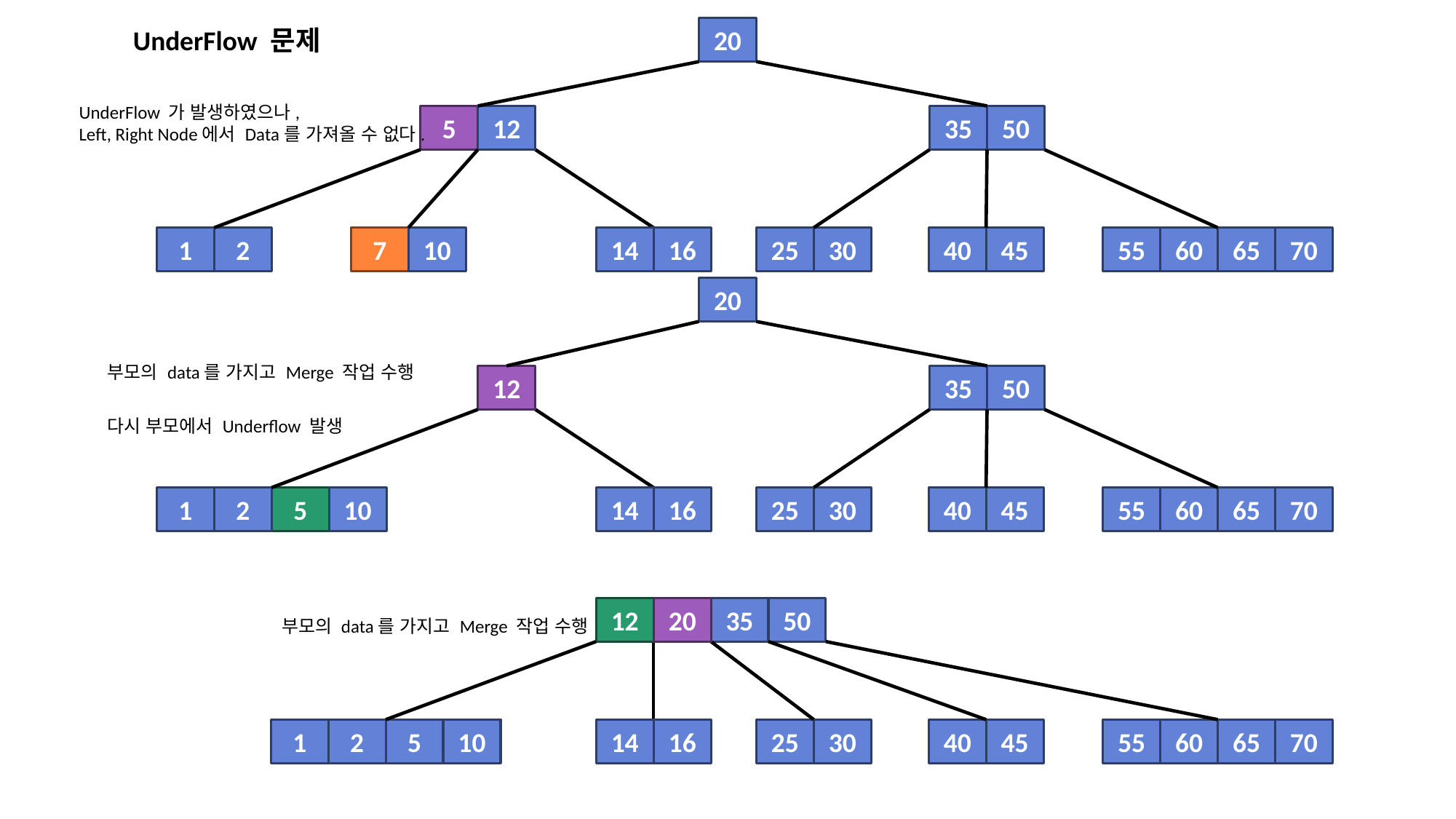

UnderFlow 문제
20
UnderFlow 가 발생하였으나,
Left, Right Node에서 Data를 가져올 수 없다.
5
12
50
35
45
55
60
65
70
1
2
7
10
14
16
25
30
40
20
부모의 data를 가지고 Merge 작업 수행
12
50
35
다시 부모에서 Underflow 발생
5
45
55
60
65
70
1
2
10
14
16
25
30
40
12
20
35
50
부모의 data를 가지고 Merge 작업 수행
45
55
60
65
70
14
16
25
30
40
5
1
2
10